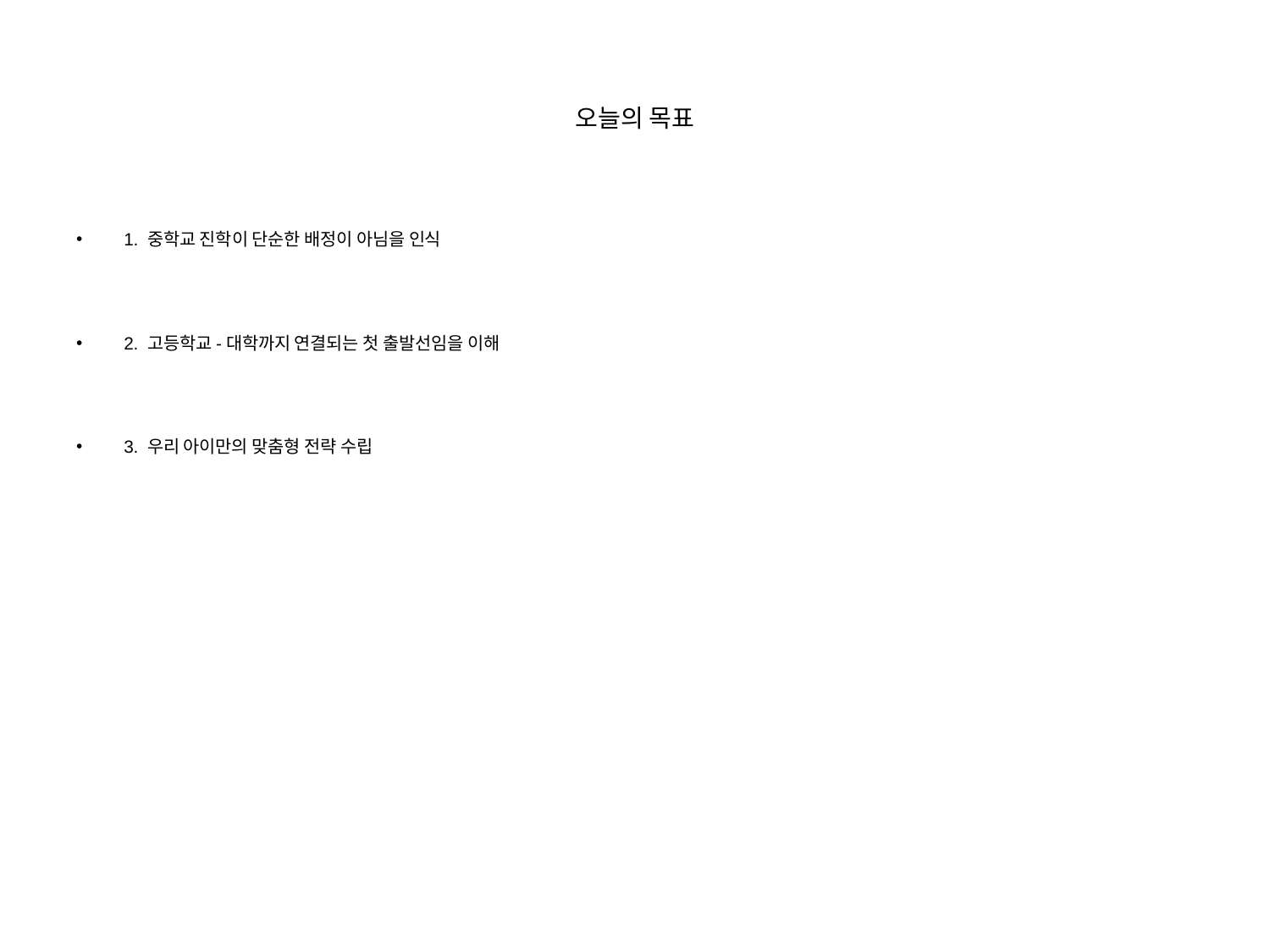

# 오늘의 목표
1. 중학교 진학이 단순한 배정이 아님을 인식

2. 고등학교-대학까지 연결되는 첫 출발선임을 이해

3. 우리 아이만의 맞춤형 전략 수립